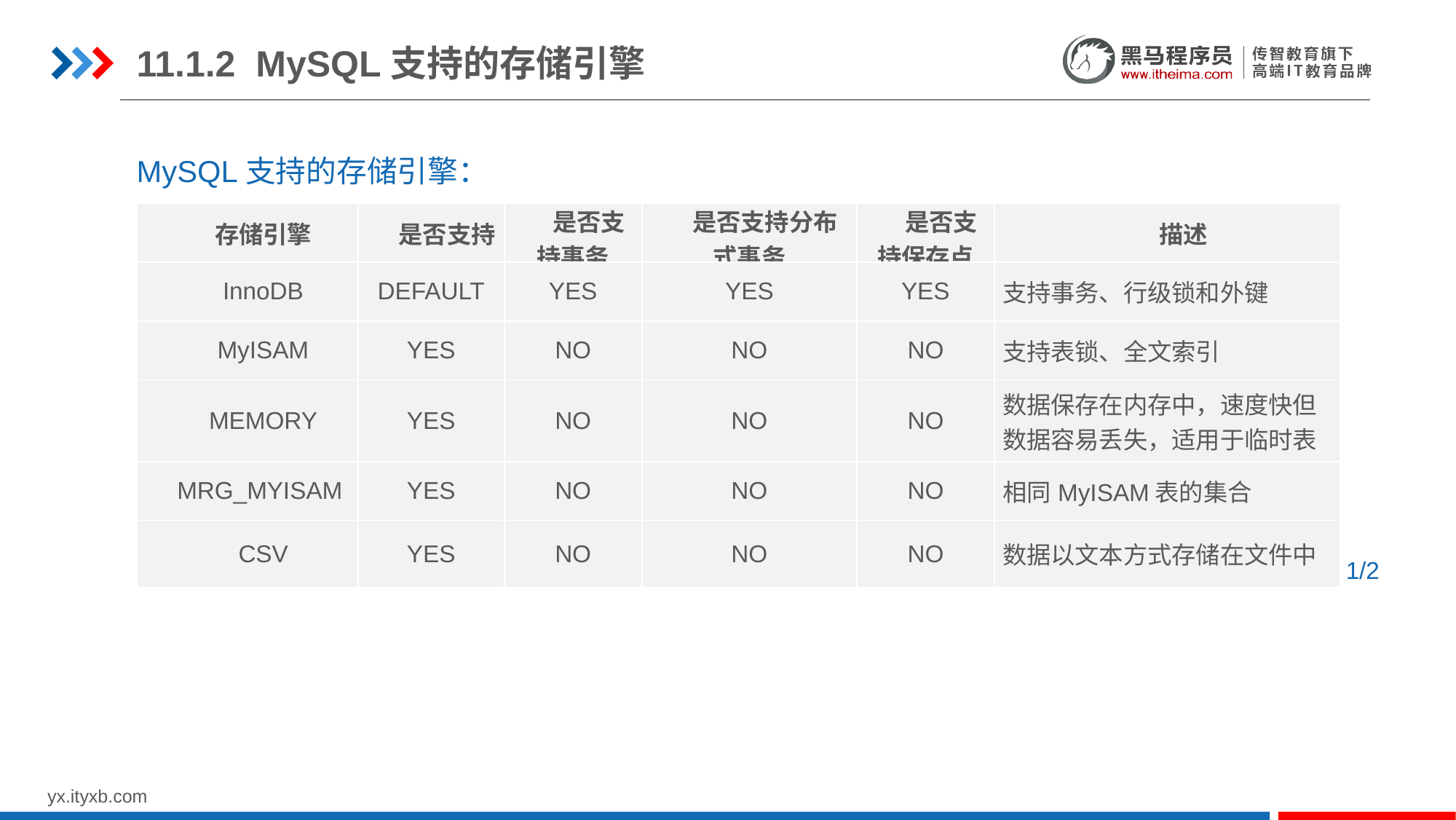

11.1.2  MySQL支持的存储引擎
MySQL支持的存储引擎：
| 存储引擎 | 是否支持 | 是否支持事务 | 是否支持分布式事务 | 是否支持保存点 | 描述 |
| --- | --- | --- | --- | --- | --- |
| InnoDB | DEFAULT | YES | YES | YES | 支持事务、行级锁和外键 |
| MyISAM | YES | NO | NO | NO | 支持表锁、全文索引 |
| MEMORY | YES | NO | NO | NO | 数据保存在内存中，速度快但数据容易丢失，适用于临时表 |
| MRG\_MYISAM | YES | NO | NO | NO | 相同MyISAM表的集合 |
| CSV | YES | NO | NO | NO | 数据以文本方式存储在文件中 |
1/2